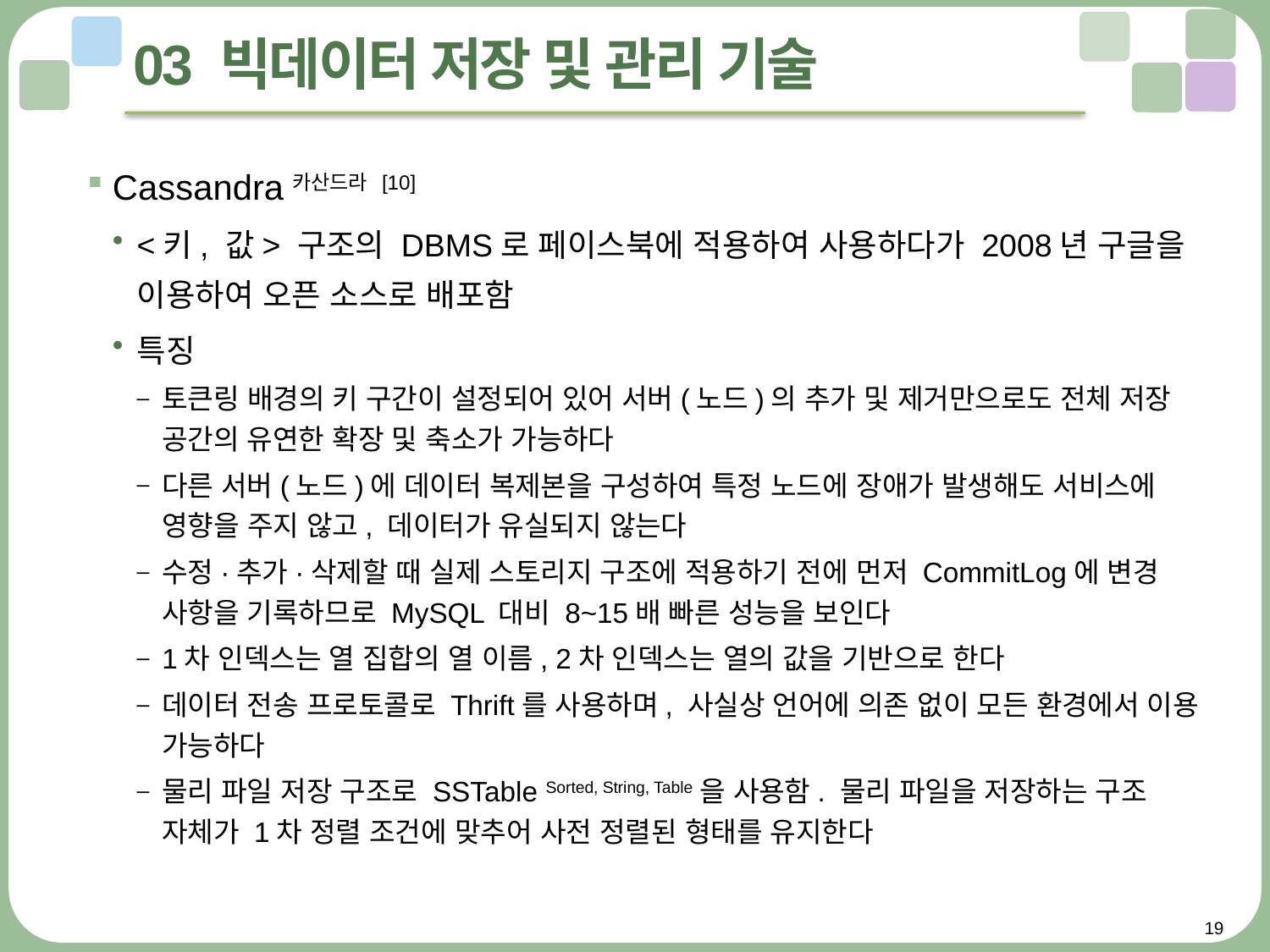

# 03 빅데이터 저장 및 관리 기술
Cassandra카산드라 [10]
<키, 값> 구조의 DBMS로 페이스북에 적용하여 사용하다가 2008년 구글을 이용하여 오픈 소스로 배포함
특징
토큰링 배경의 키 구간이 설정되어 있어 서버(노드)의 추가 및 제거만으로도 전체 저장 공간의 유연한 확장 및 축소가 가능하다
다른 서버(노드)에 데이터 복제본을 구성하여 특정 노드에 장애가 발생해도 서비스에 영향을 주지 않고, 데이터가 유실되지 않는다
수정·추가·삭제할 때 실제 스토리지 구조에 적용하기 전에 먼저 CommitLog에 변경 사항을 기록하므로 MySQL 대비 8~15배 빠른 성능을 보인다
1차 인덱스는 열 집합의 열 이름, 2차 인덱스는 열의 값을 기반으로 한다
데이터 전송 프로토콜로 Thrift를 사용하며, 사실상 언어에 의존 없이 모든 환경에서 이용 가능하다
물리 파일 저장 구조로 SSTable Sorted, String, Table을 사용함. 물리 파일을 저장하는 구조 자체가 1차 정렬 조건에 맞추어 사전 정렬된 형태를 유지한다